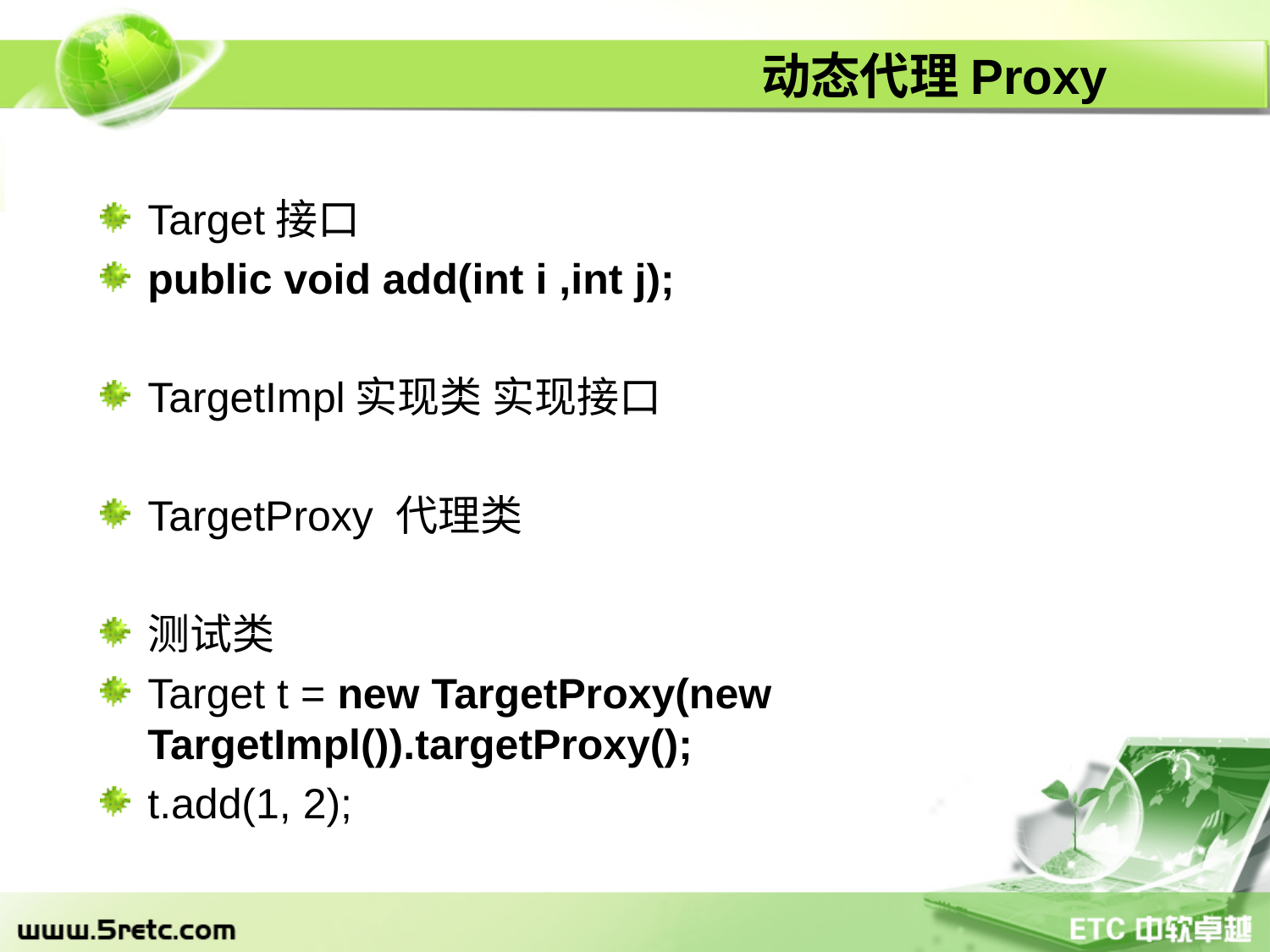

# 动态代理Proxy
Target接口
public void add(int i ,int j);

TargetImpl实现类 实现接口

TargetProxy 代理类

测试类
Target t = new TargetProxy(new TargetImpl()).targetProxy();
t.add(1, 2);